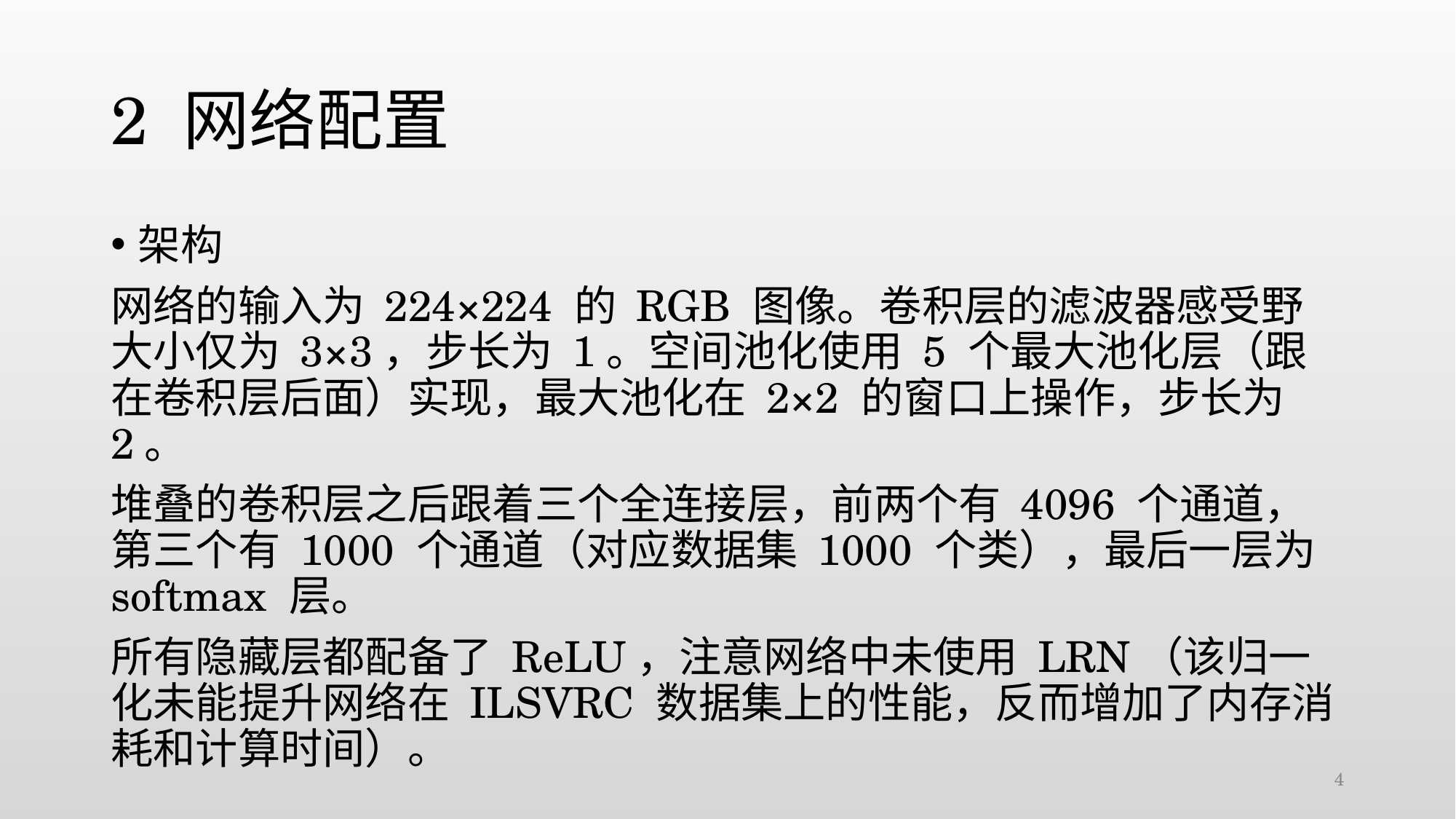

# 2 网络配置
架构
网络的输入为 224×224 的 RGB 图像。卷积层的滤波器感受野大小仅为 3×3，步长为 1。空间池化使用 5 个最大池化层（跟在卷积层后面）实现，最大池化在 2×2 的窗口上操作，步长为 2。
堆叠的卷积层之后跟着三个全连接层，前两个有 4096 个通道，第三个有 1000 个通道（对应数据集 1000 个类），最后一层为 softmax 层。
所有隐藏层都配备了 ReLU，注意网络中未使用 LRN（该归一化未能提升网络在 ILSVRC 数据集上的性能，反而增加了内存消耗和计算时间）。
4